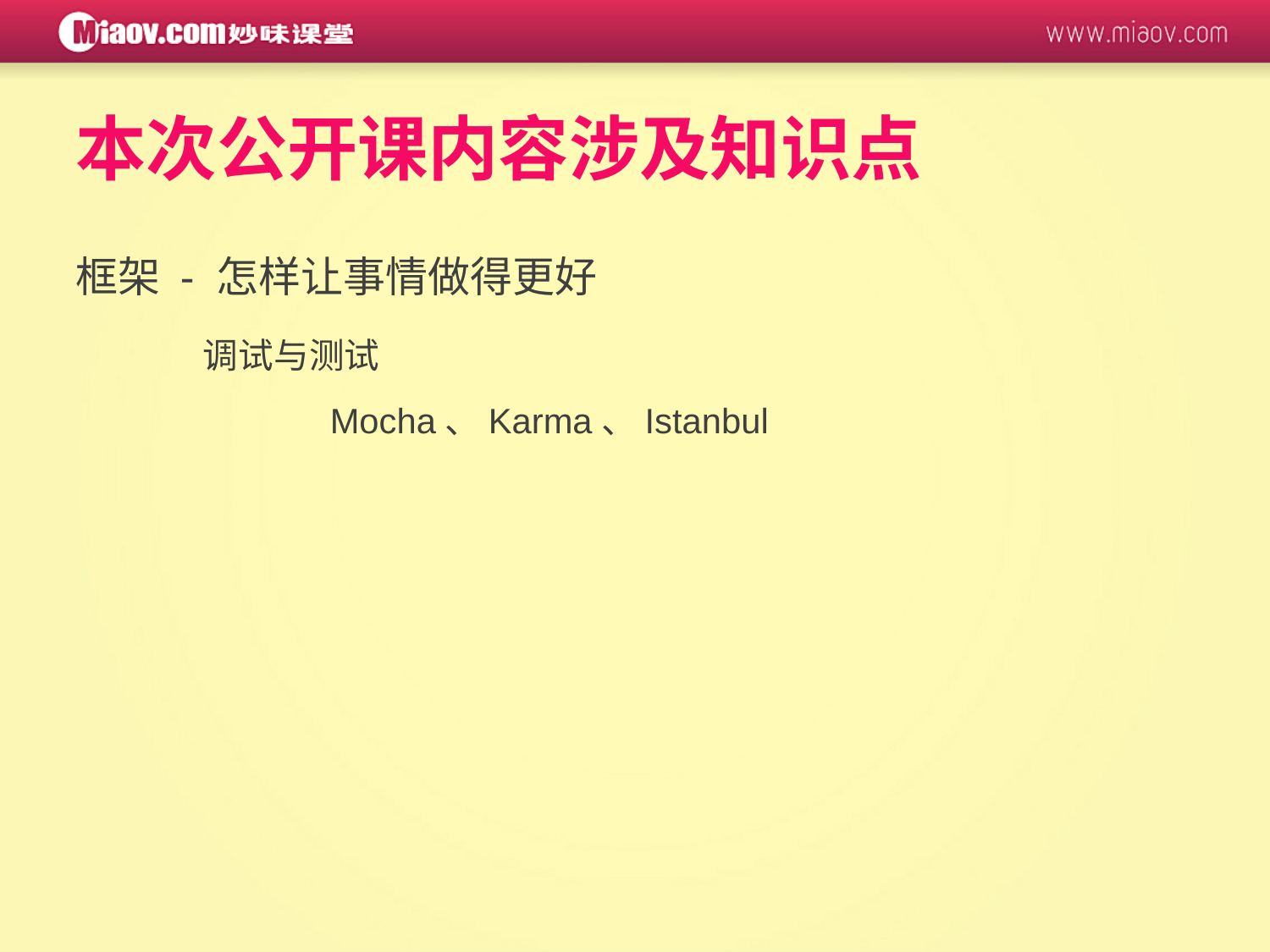

# 本次公开课内容涉及知识点
框架 - 怎样让事情做得更好
	调试与测试
		Mocha、Karma、Istanbul